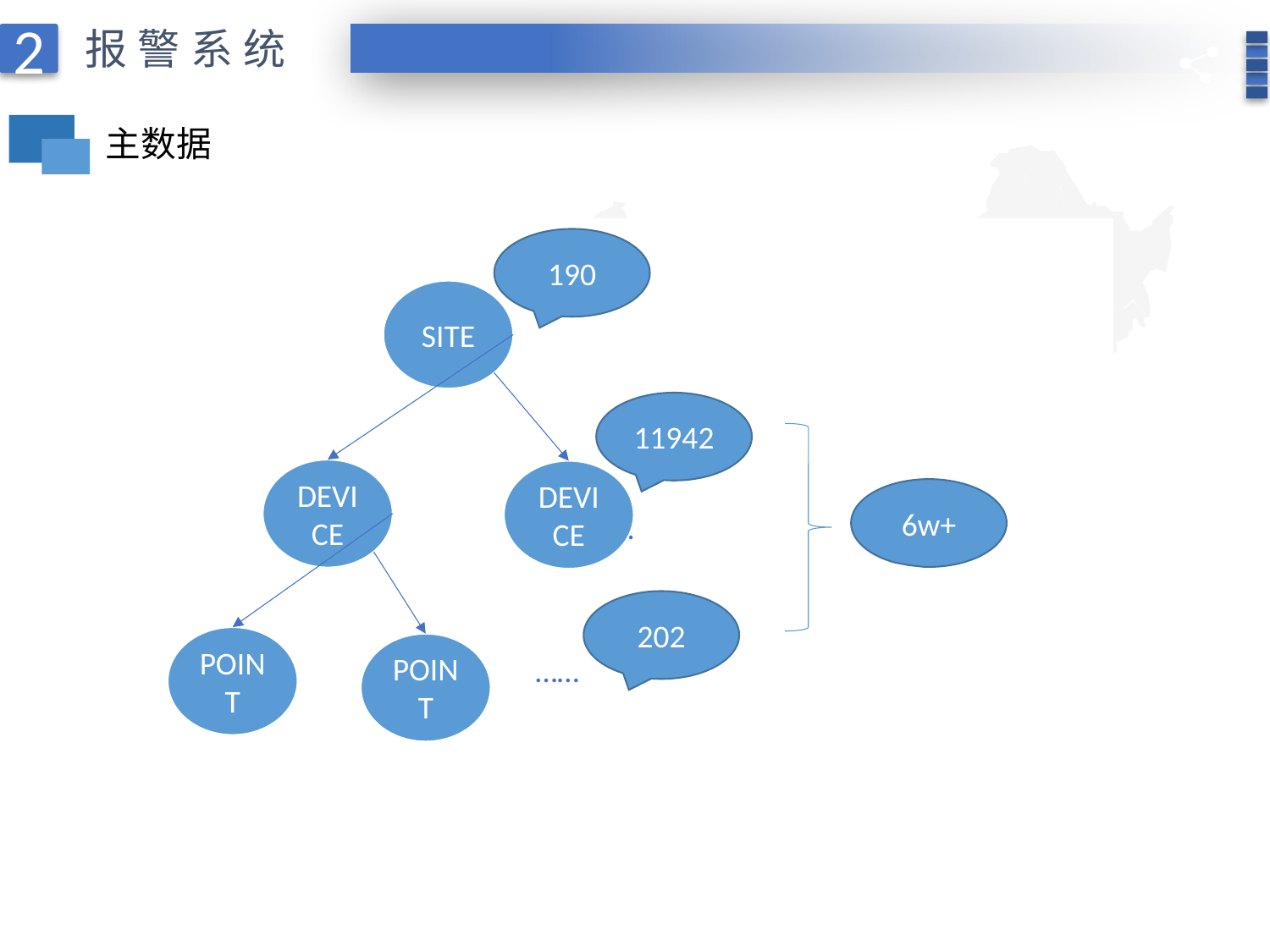

报警系统
2

主数据
……
SITE
DEVICE
DEVICE
POINT
POINT
……
190
关心哪些数据？
11942

6w+
场站SITE
设备DEVICE
点POINT
202